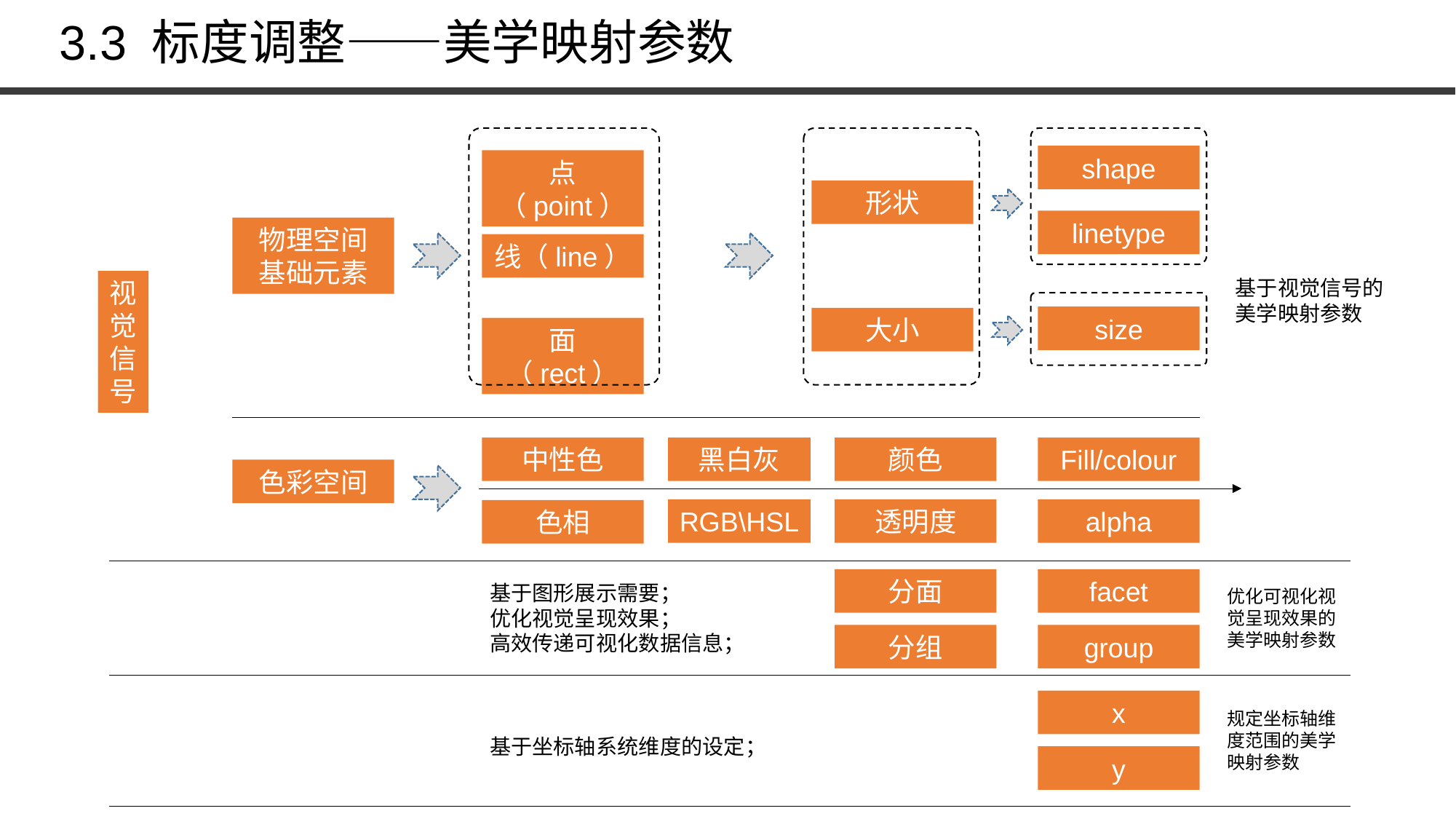

3.3 标度调整——美学映射参数

shape
点（point）
形状

linetype
物理空间
基础元素

线（line）
基于视觉信号的美学映射参数
视觉信号

size
大小

面（rect）
中性色
黑白灰
颜色
Fill/colour
色彩空间

透明度
alpha
RGB\HSL
色相
分面
facet
基于图形展示需要；
优化视觉呈现效果；
高效传递可视化数据信息；
优化可视化视觉呈现效果的美学映射参数
分组
group
x
规定坐标轴维度范围的美学映射参数
基于坐标轴系统维度的设定；
y